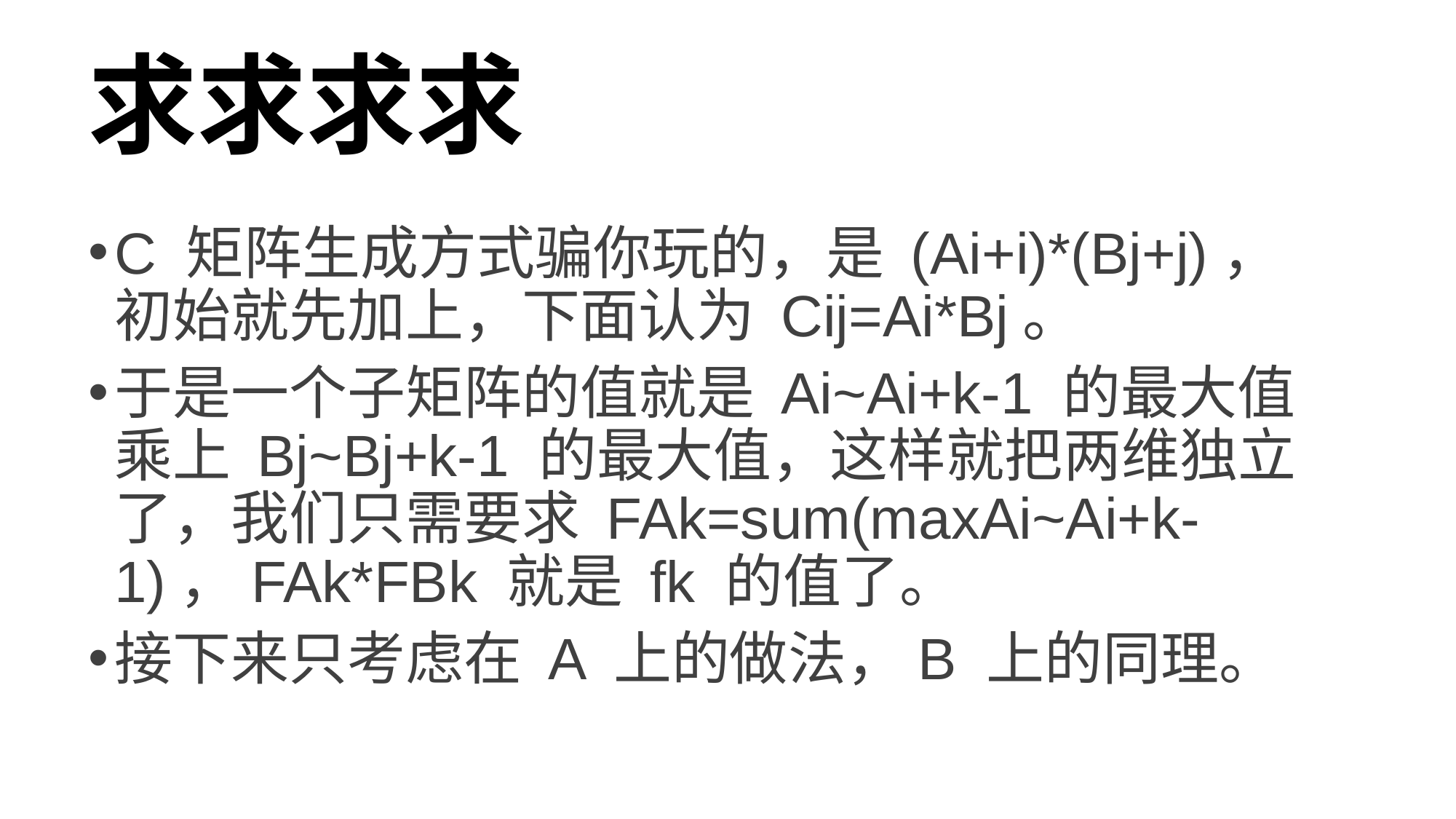

# 求求求求
C 矩阵生成方式骗你玩的，是 (Ai+i)*(Bj+j)，初始就先加上，下面认为 Cij=Ai*Bj。
于是一个子矩阵的值就是 Ai~Ai+k-1 的最大值乘上 Bj~Bj+k-1 的最大值，这样就把两维独立了，我们只需要求 FAk=sum(maxAi~Ai+k-1)，FAk*FBk 就是 fk 的值了。
接下来只考虑在 A 上的做法，B 上的同理。